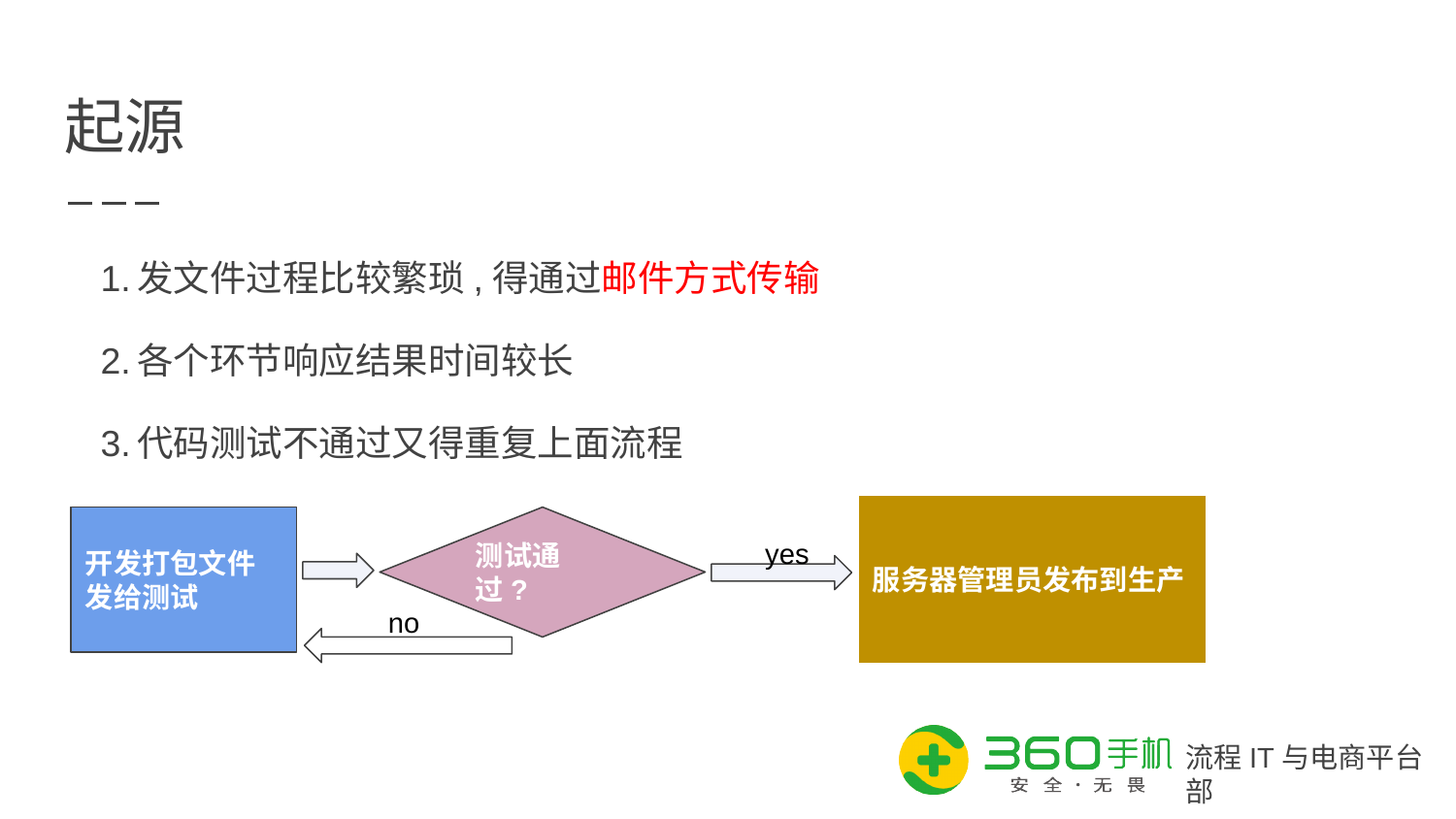

# 起源
发文件过程比较繁琐,得通过邮件方式传输
各个环节响应结果时间较长
代码测试不通过又得重复上面流程
服务器管理员发布到生产
开发打包文件发给测试
测试通过?
yes

no